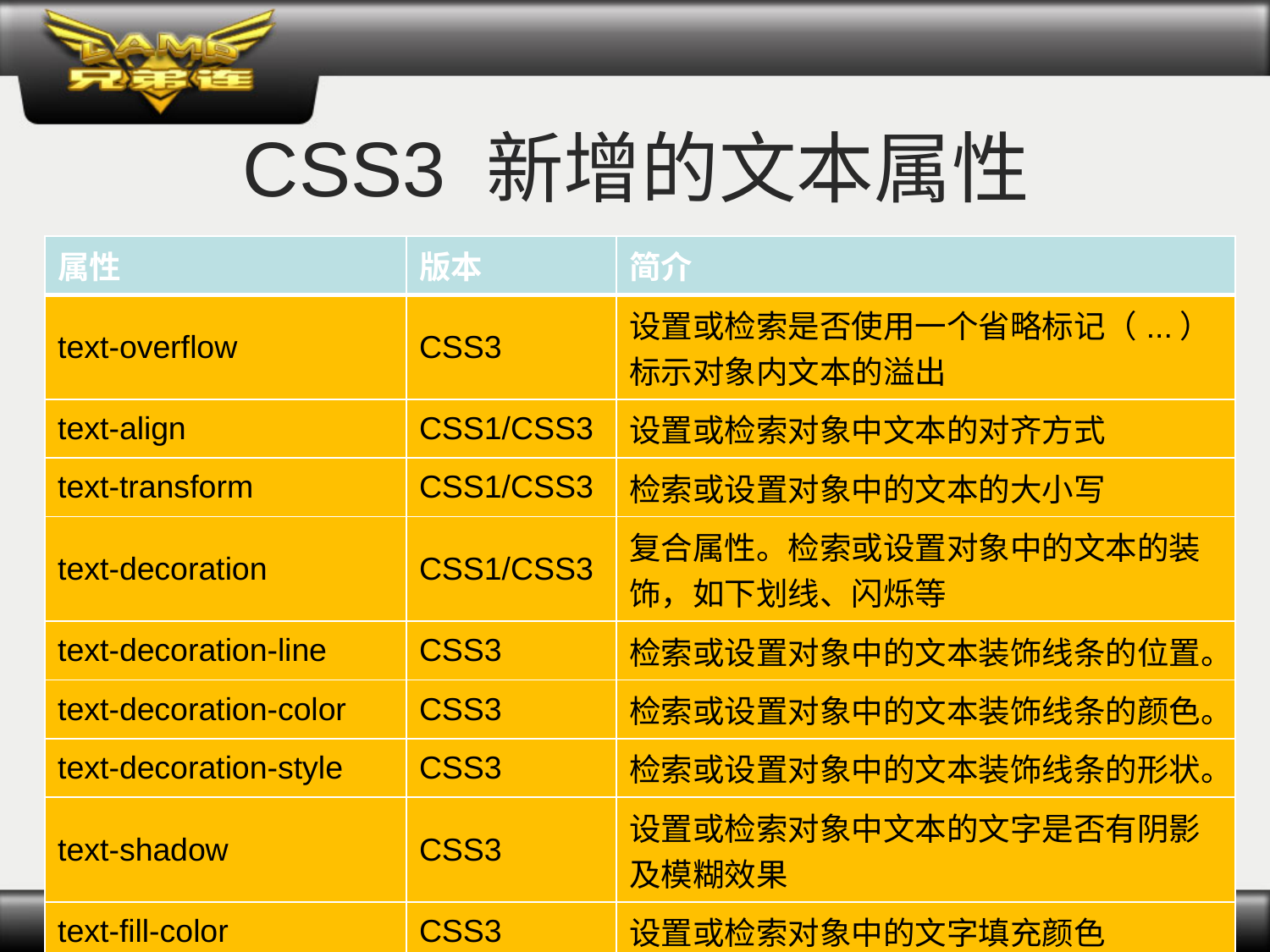

# CSS3 新增的文本属性
| 属性 | 版本 | 简介 |
| --- | --- | --- |
| text-overflow | CSS3 | 设置或检索是否使用一个省略标记（...）标示对象内文本的溢出 |
| text-align | CSS1/CSS3 | 设置或检索对象中文本的对齐方式 |
| text-transform | CSS1/CSS3 | 检索或设置对象中的文本的大小写 |
| text-decoration | CSS1/CSS3 | 复合属性。检索或设置对象中的文本的装饰，如下划线、闪烁等 |
| text-decoration-line | CSS3 | 检索或设置对象中的文本装饰线条的位置。 |
| text-decoration-color | CSS3 | 检索或设置对象中的文本装饰线条的颜色。 |
| text-decoration-style | CSS3 | 检索或设置对象中的文本装饰线条的形状。 |
| text-shadow | CSS3 | 设置或检索对象中文本的文字是否有阴影及模糊效果 |
| text-fill-color | CSS3 | 设置或检索对象中的文字填充颜色 |